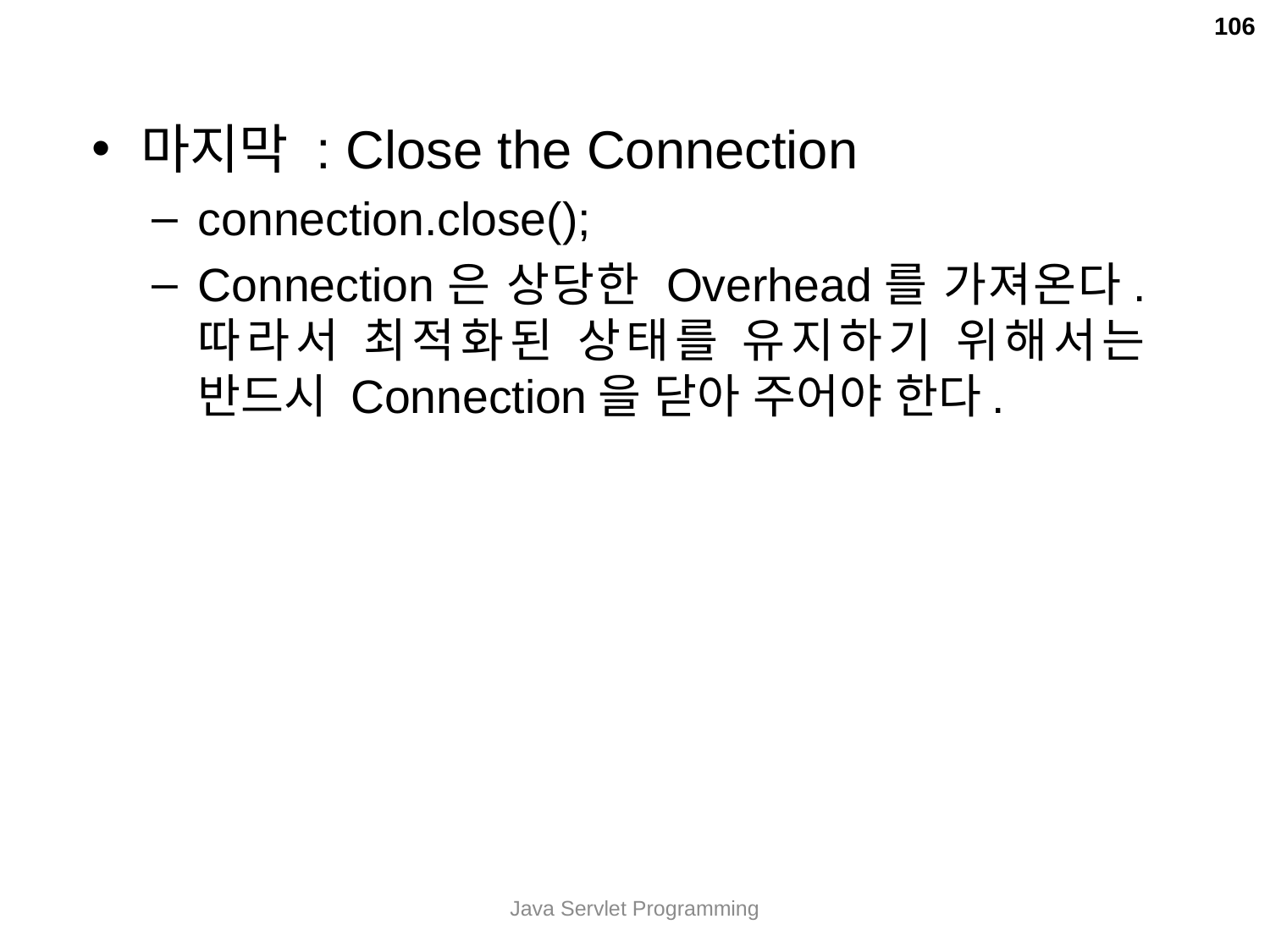

106
마지막 : Close the Connection
connection.close();
Connection은 상당한 Overhead를 가져온다. 따라서 최적화된 상태를 유지하기 위해서는 반드시 Connection을 닫아 주어야 한다.

Java Servlet Programming